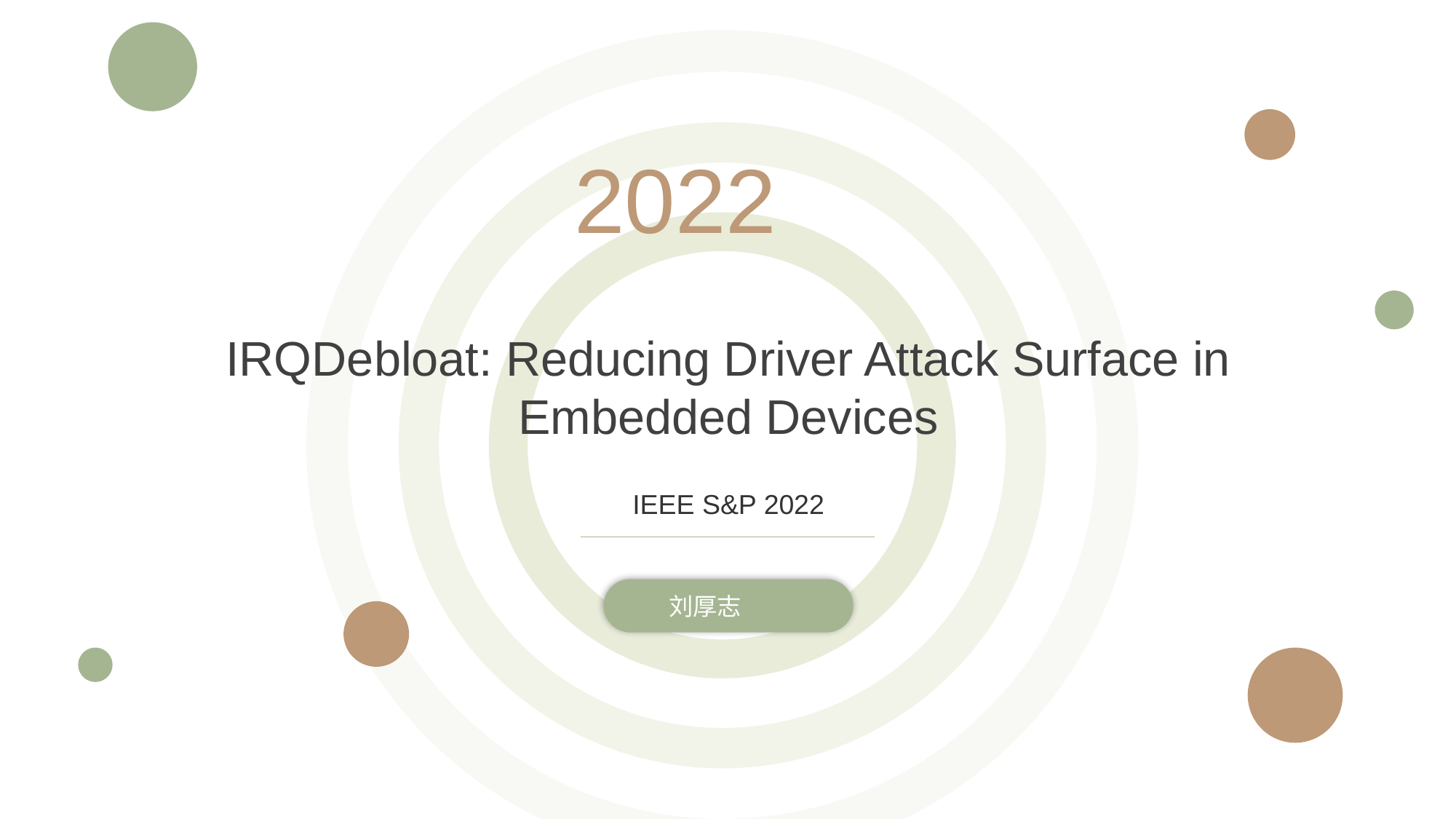

2022

IRQDebloat: Reducing Driver Attack Surface in Embedded Devices
IEEE S&P 2022

刘厚志